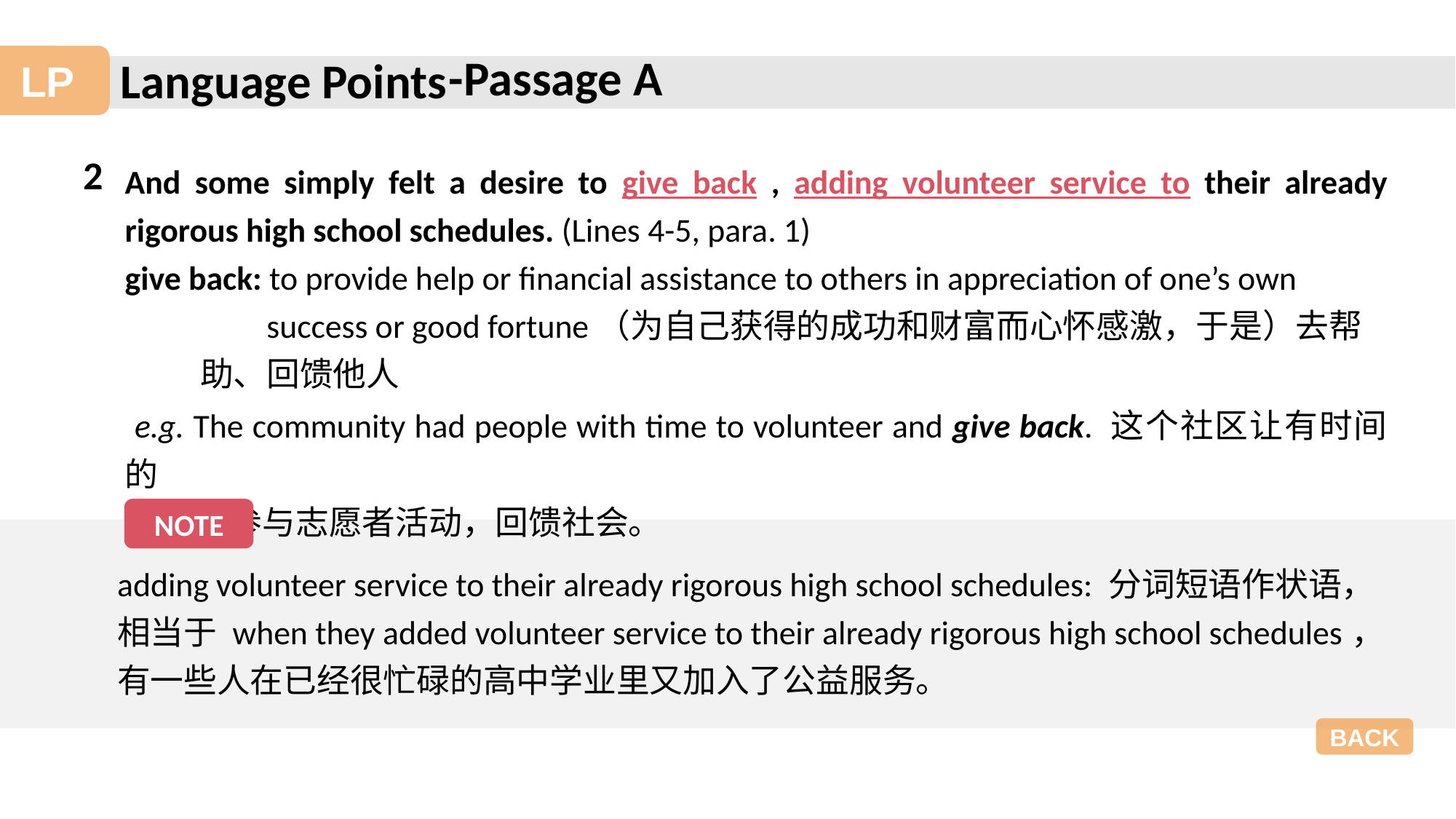

-Passage A
2
And some simply felt a desire to give back , adding volunteer service to their already rigorous high school schedules. (Lines 4-5, para. 1)
give back: to provide help or financial assistance to others in appreciation of one’s own
                   success or good fortune（为自己获得的成功和财富而心怀感激，于是）去帮
         助、回馈他人
 e.g. The community had people with time to volunteer and give back. 这个社区让有时间的
    人去参与志愿者活动，回馈社会。
NOTE

adding volunteer service to their already rigorous high school schedules: 分词短语作状语，
相当于 when they added volunteer service to their already rigorous high school schedules，
有一些人在已经很忙碌的高中学业里又加入了公益服务。
BACK